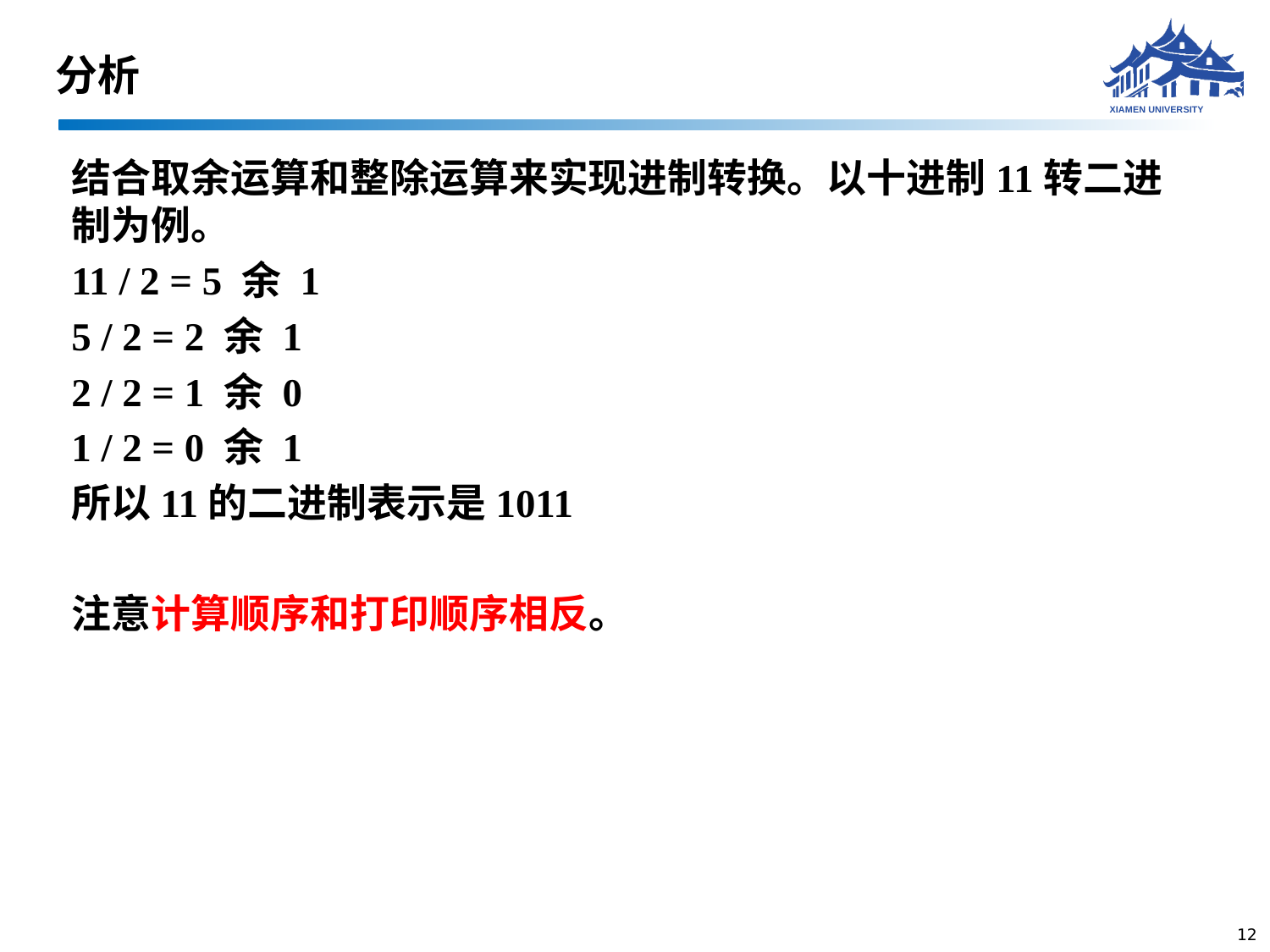

# 分析
结合取余运算和整除运算来实现进制转换。以十进制11转二进制为例。
11 / 2 = 5 余 1
5 / 2 = 2 余 1
2 / 2 = 1 余 0
1 / 2 = 0 余 1
所以11的二进制表示是1011

注意计算顺序和打印顺序相反。
12